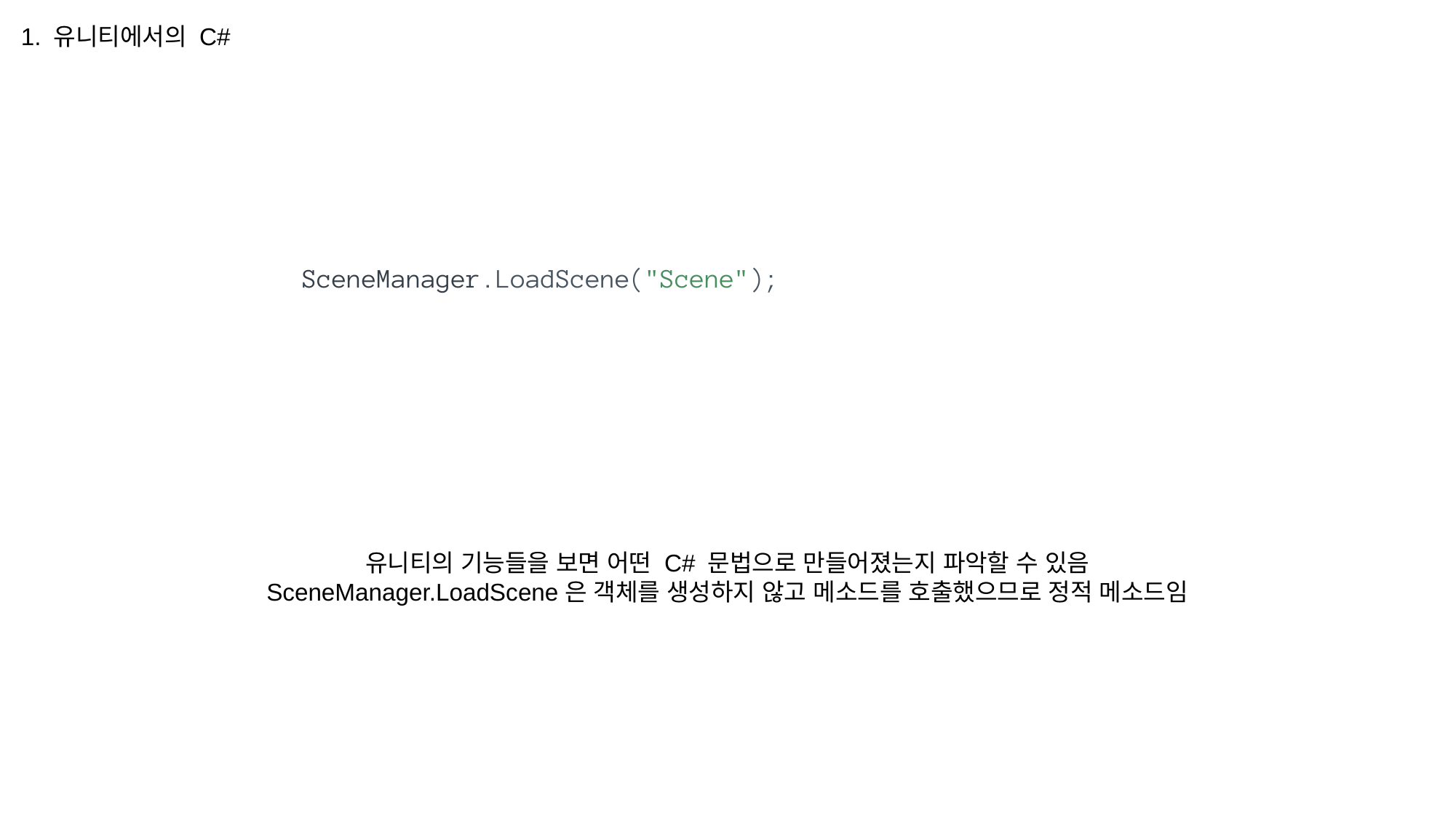

1. 유니티에서의 C#
SceneManager.LoadScene("Scene");
유니티의 기능들을 보면 어떤 C# 문법으로 만들어졌는지 파악할 수 있음
SceneManager.LoadScene은 객체를 생성하지 않고 메소드를 호출했으므로 정적 메소드임